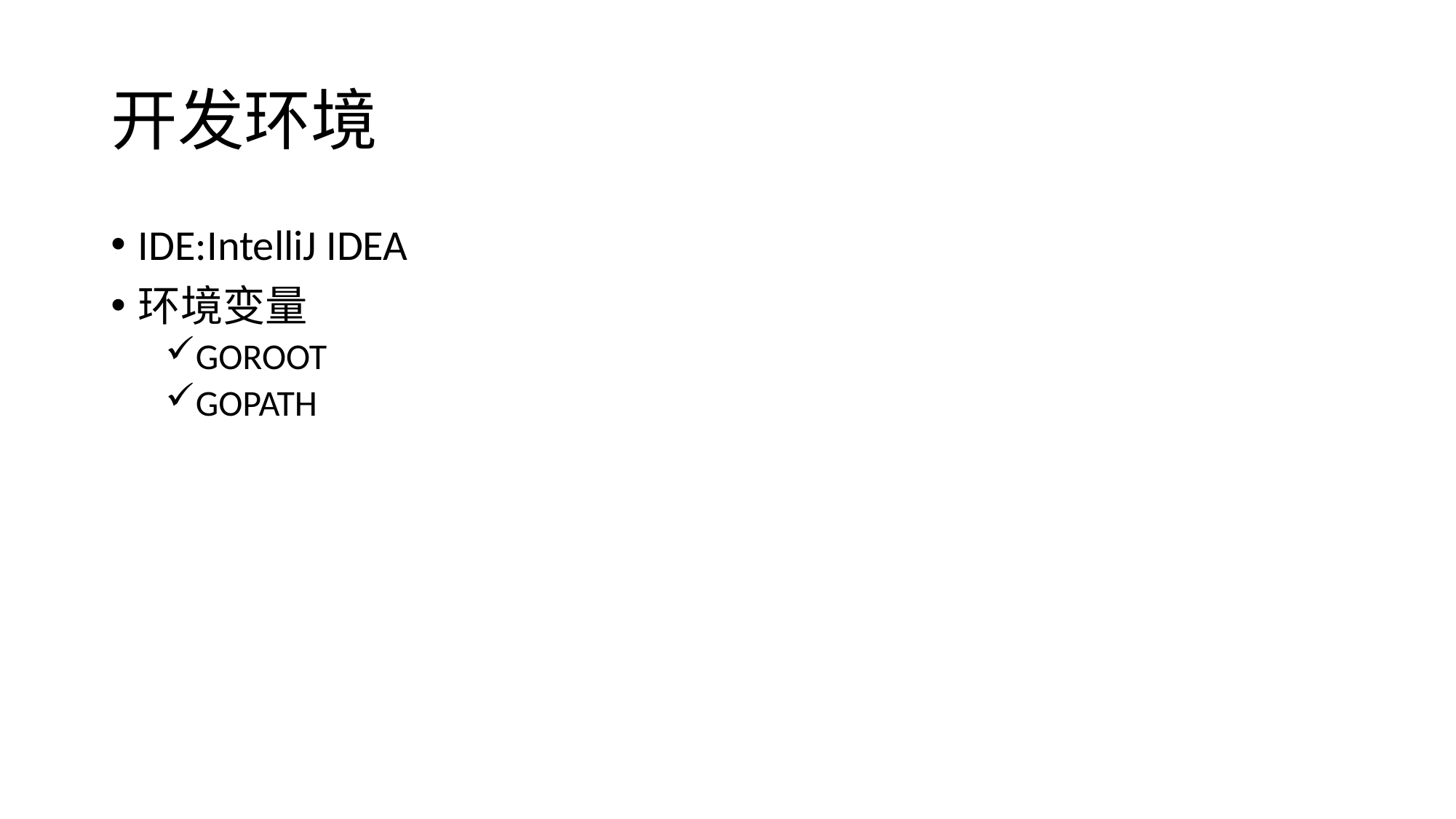

# 开发环境
IDE:IntelliJ IDEA
环境变量
GOROOT
GOPATH